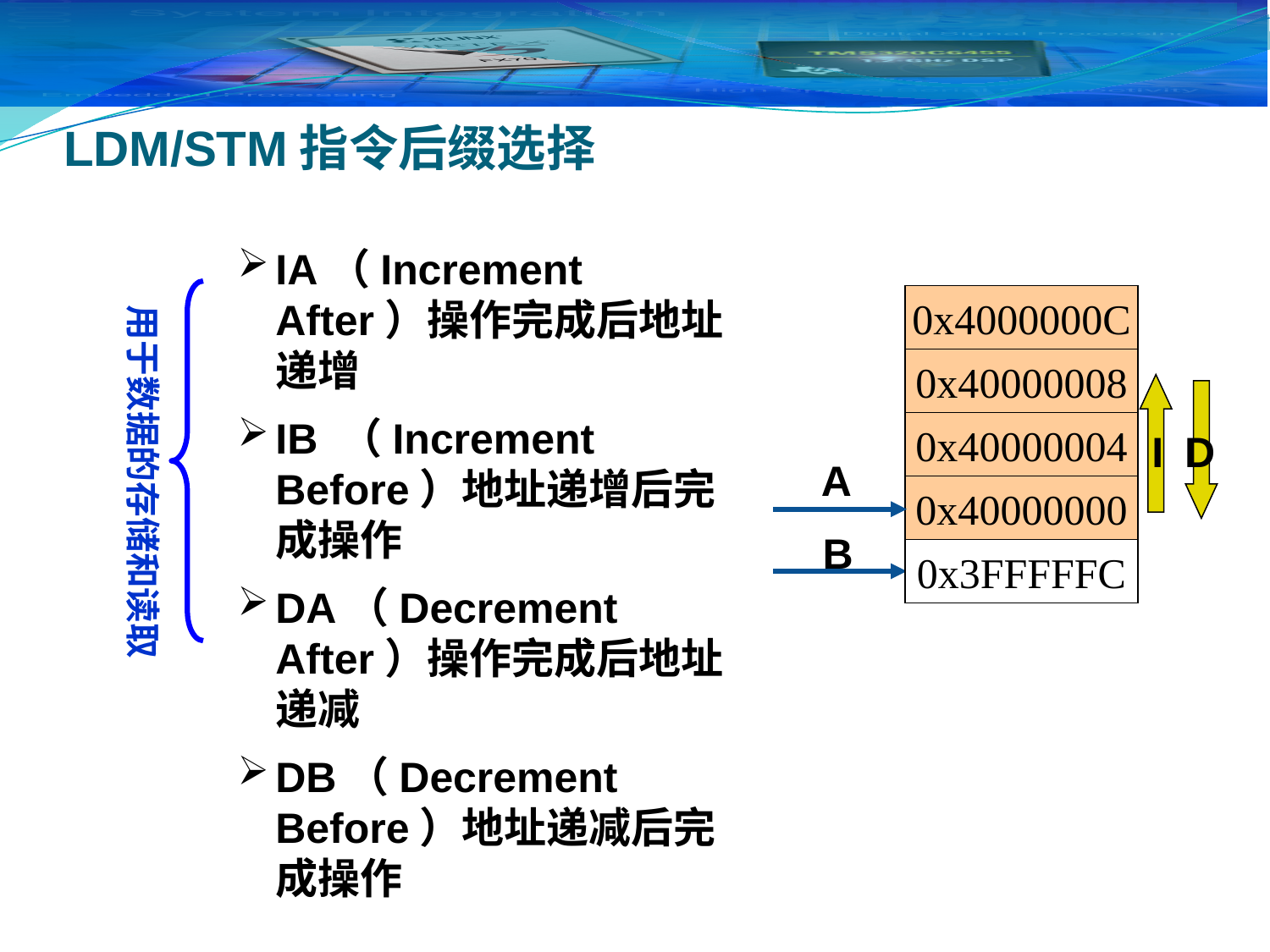

# LDM/STM指令后缀选择
IA（Increment After）操作完成后地址递增
IB （Increment Before）地址递增后完成操作
DA（Decrement After）操作完成后地址递减
DB（Decrement Before）地址递减后完成操作
用于数据的存储和读取

0x4000000C
0x40000008

0x40000004
I
D
A
0x40000000
B
0x3FFFFFC